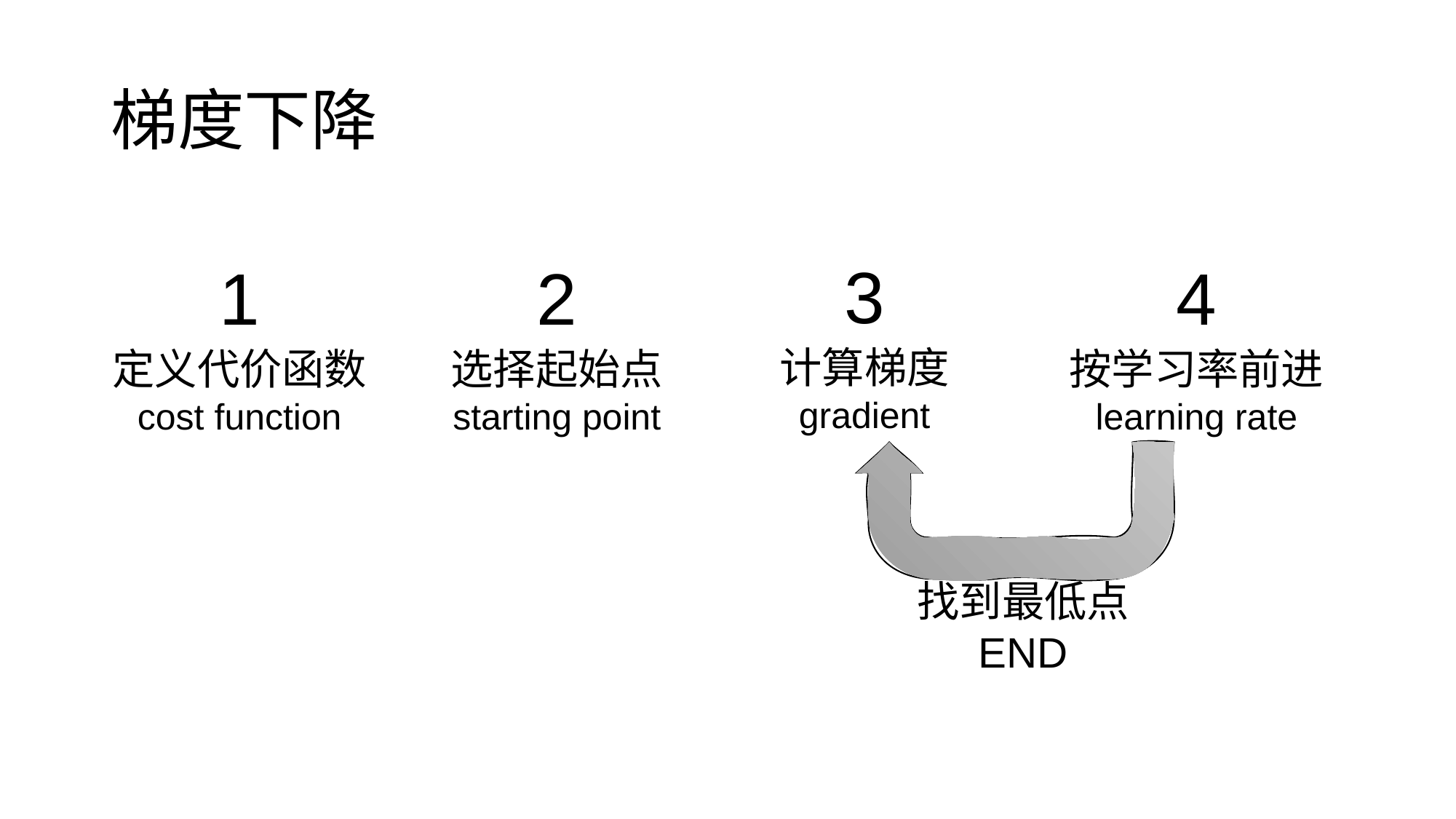

# 梯度下降
3
计算梯度
gradient
2
选择起始点
starting point
4
按学习率前进
learning rate
1
定义代价函数
cost function

找到最低点
END